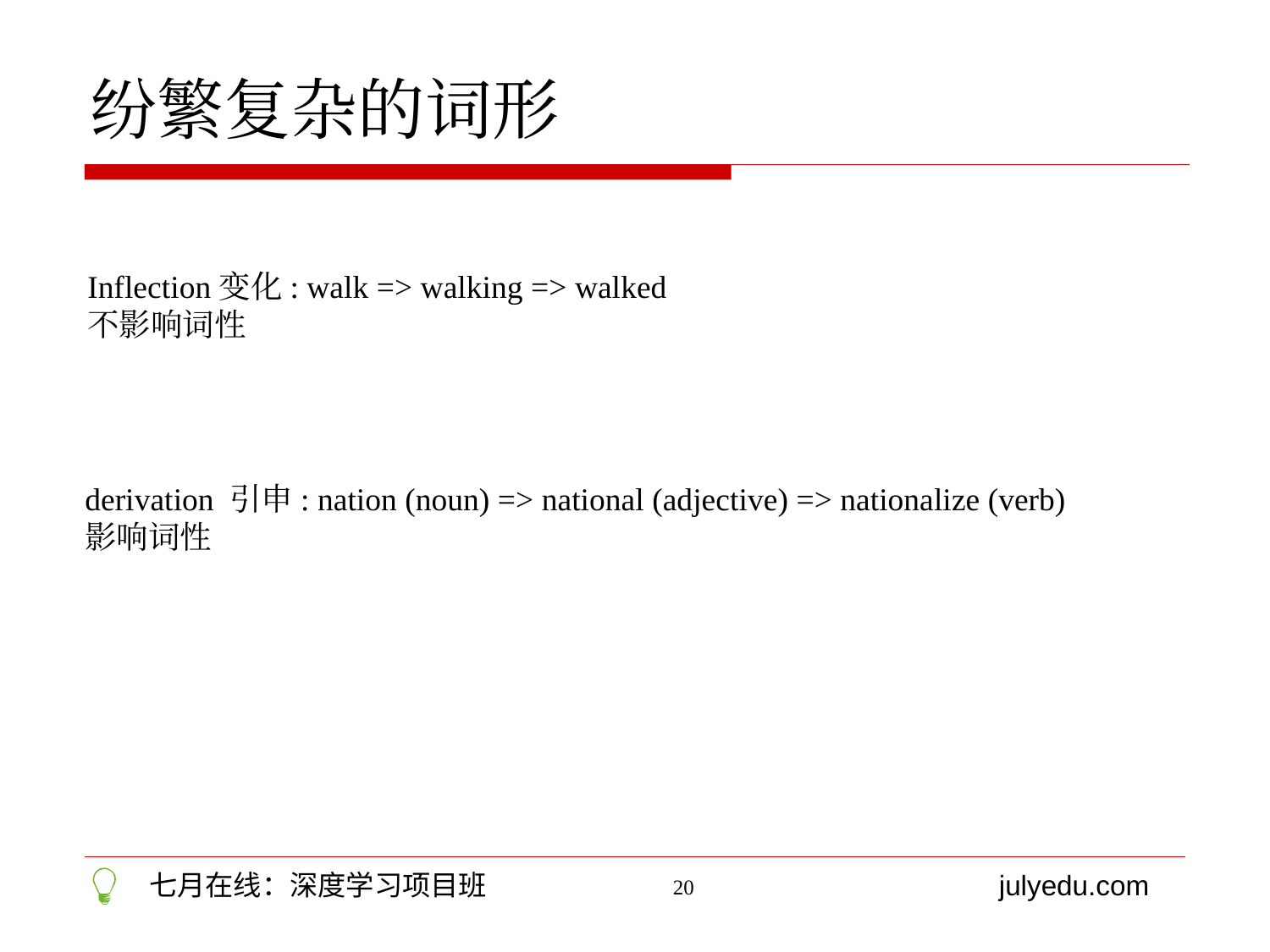

纷繁复杂的词形
Inflection变化: walk => walking => walked
不影响词性
derivation 引申: nation (noun) => national (adjective) => nationalize (verb)
影响词性
20